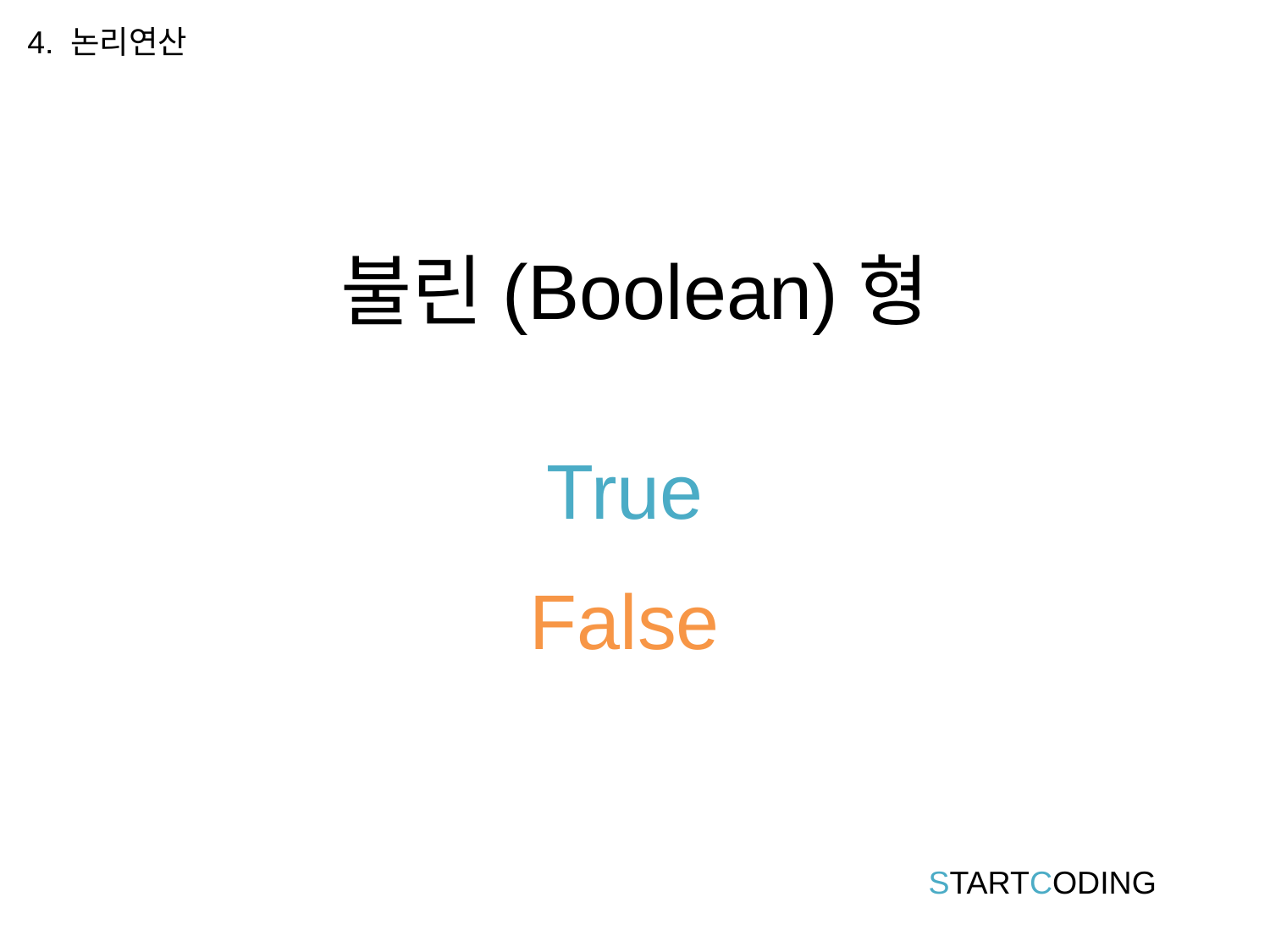

4. 논리연산
# 불린(Boolean)형
True
False
STARTCODING